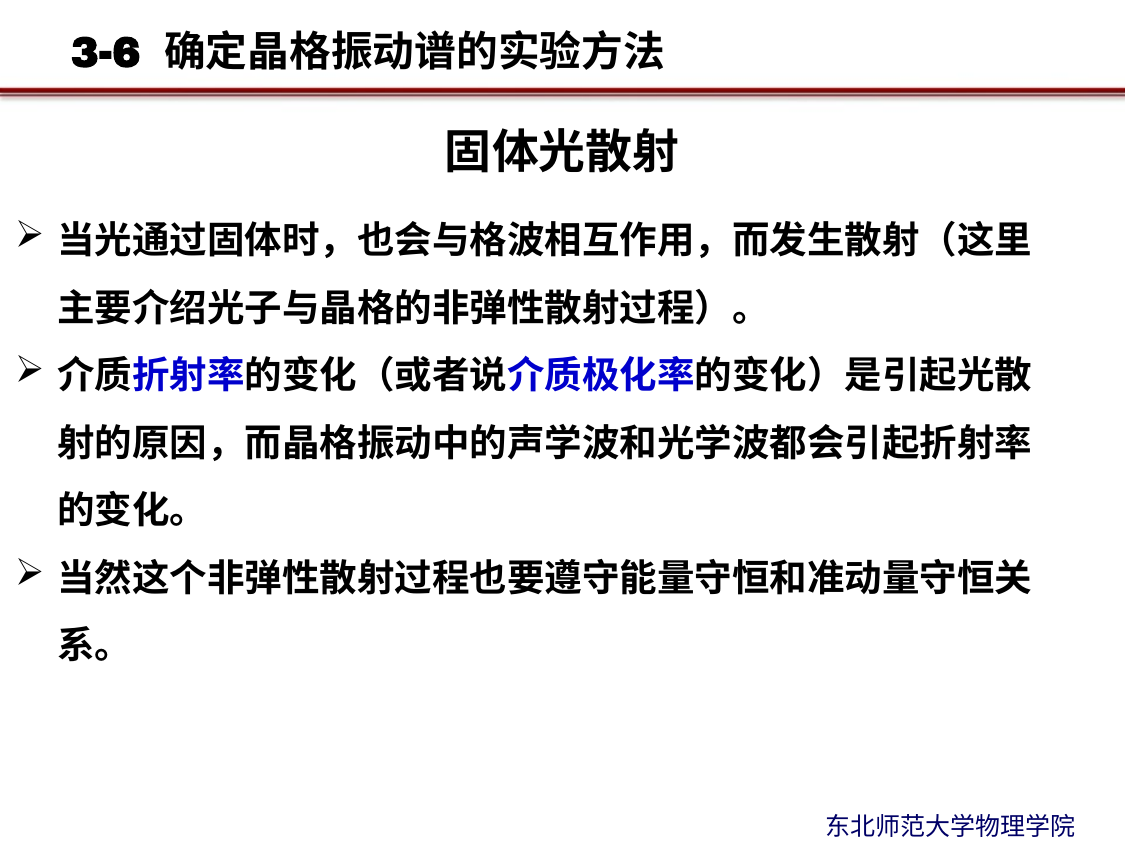

# 固体光散射
当光通过固体时，也会与格波相互作用，而发生散射（这里主要介绍光子与晶格的非弹性散射过程）。
介质折射率的变化（或者说介质极化率的变化）是引起光散射的原因，而晶格振动中的声学波和光学波都会引起折射率的变化。
当然这个非弹性散射过程也要遵守能量守恒和准动量守恒关系。